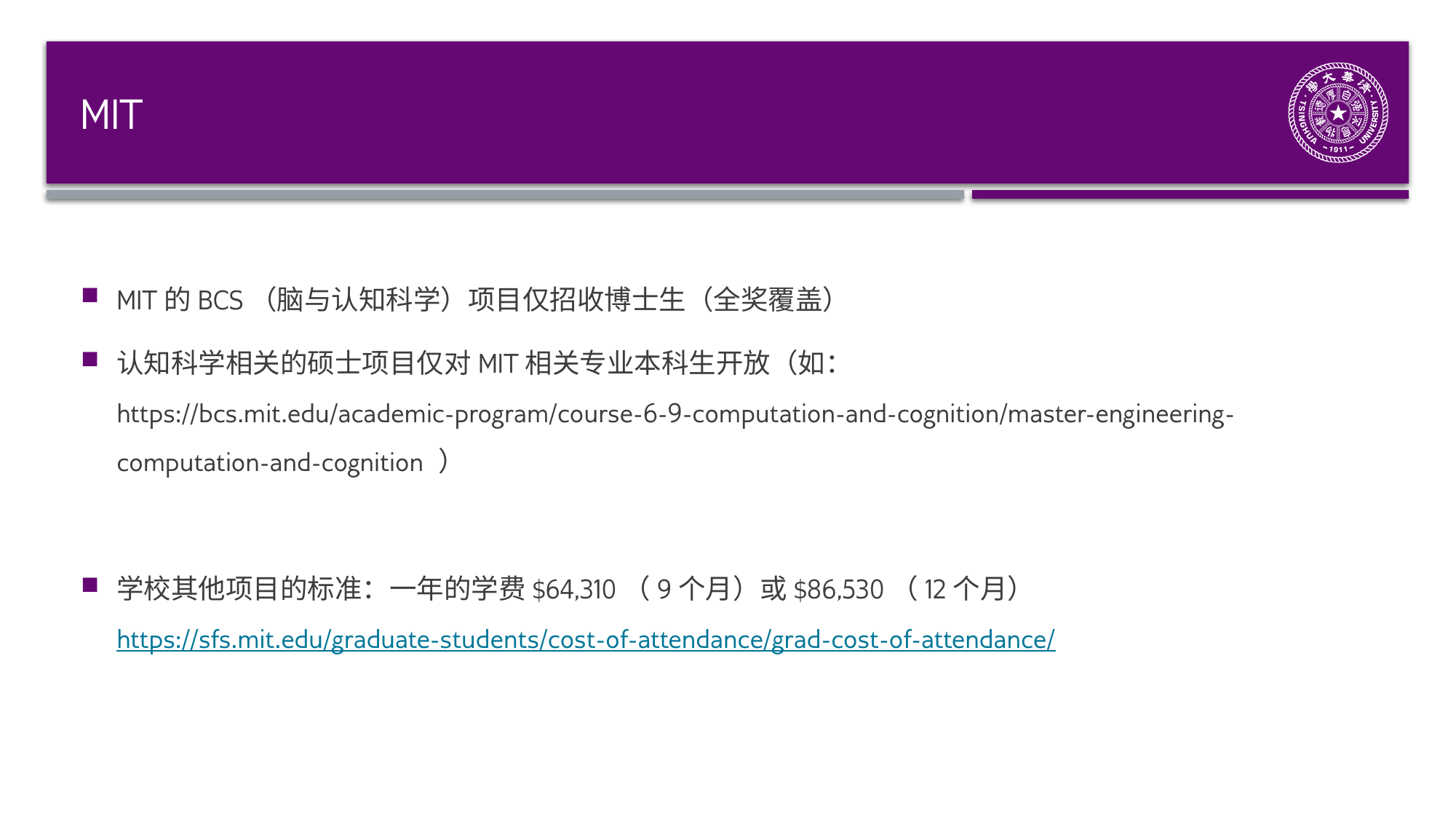

# MIT
MIT的BCS（脑与认知科学）项目仅招收博士生（全奖覆盖）
认知科学相关的硕士项目仅对MIT相关专业本科生开放（如： https://bcs.mit.edu/academic-program/course-6-9-computation-and-cognition/master-engineering-computation-and-cognition ）

学校其他项目的标准：一年的学费$64,310（9个月）或$86,530（12个月）https://sfs.mit.edu/graduate-students/cost-of-attendance/grad-cost-of-attendance/